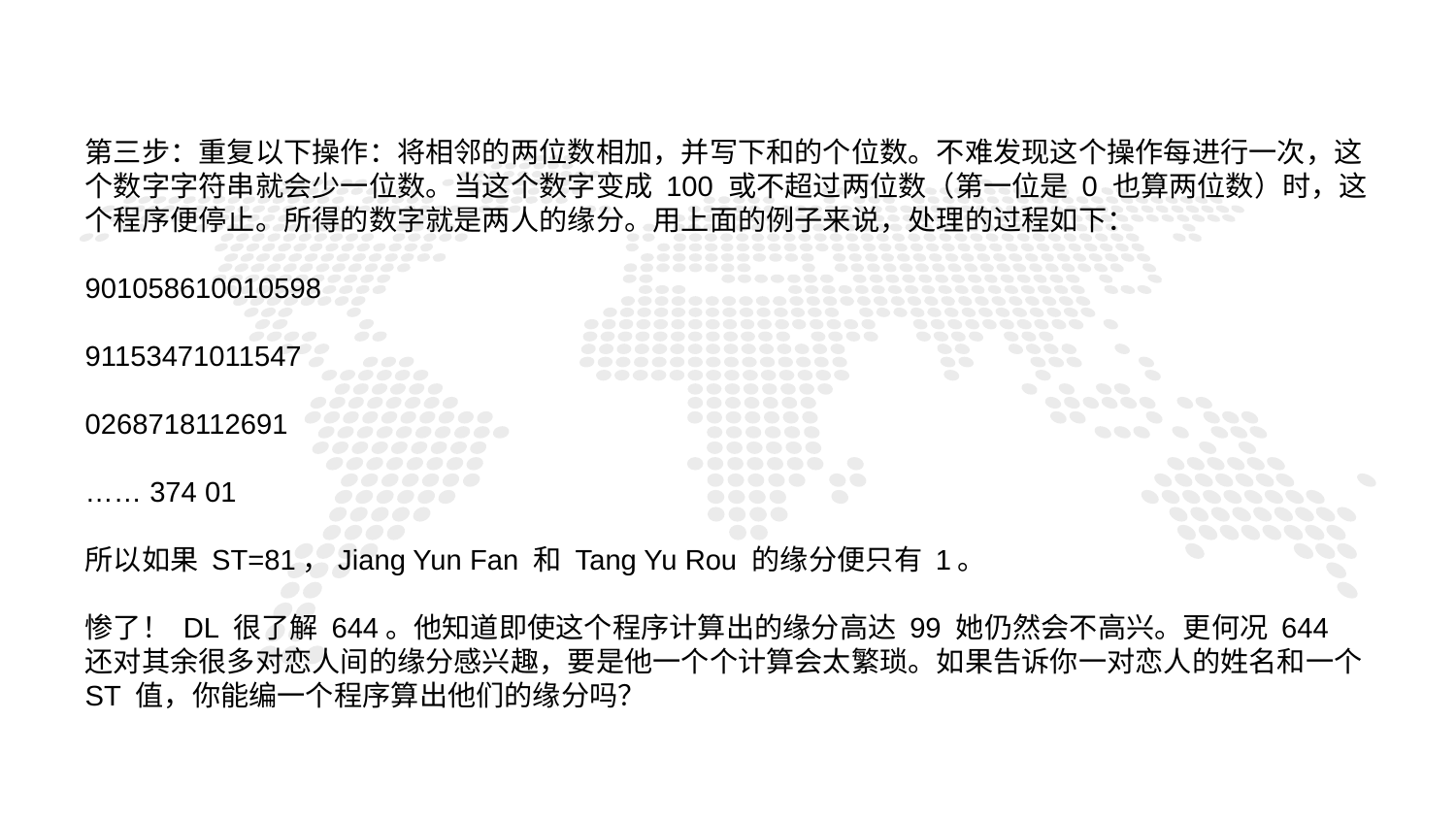

第三步：重复以下操作：将相邻的两位数相加，并写下和的个位数。不难发现这个操作每进行一次，这个数字字符串就会少一位数。当这个数字变成 100 或不超过两位数（第一位是 0 也算两位数）时，这个程序便停止。所得的数字就是两人的缘分。用上面的例子来说，处理的过程如下：

901058610010598

91153471011547

0268718112691

…… 374 01

所以如果 ST=81，Jiang Yun Fan 和 Tang Yu Rou 的缘分便只有 1。

惨了！ DL 很了解 644。他知道即使这个程序计算出的缘分高达 99 她仍然会不高兴。更何况 644 还对其余很多对恋人间的缘分感兴趣，要是他一个个计算会太繁琐。如果告诉你一对恋人的姓名和一个 ST 值，你能编一个程序算出他们的缘分吗？